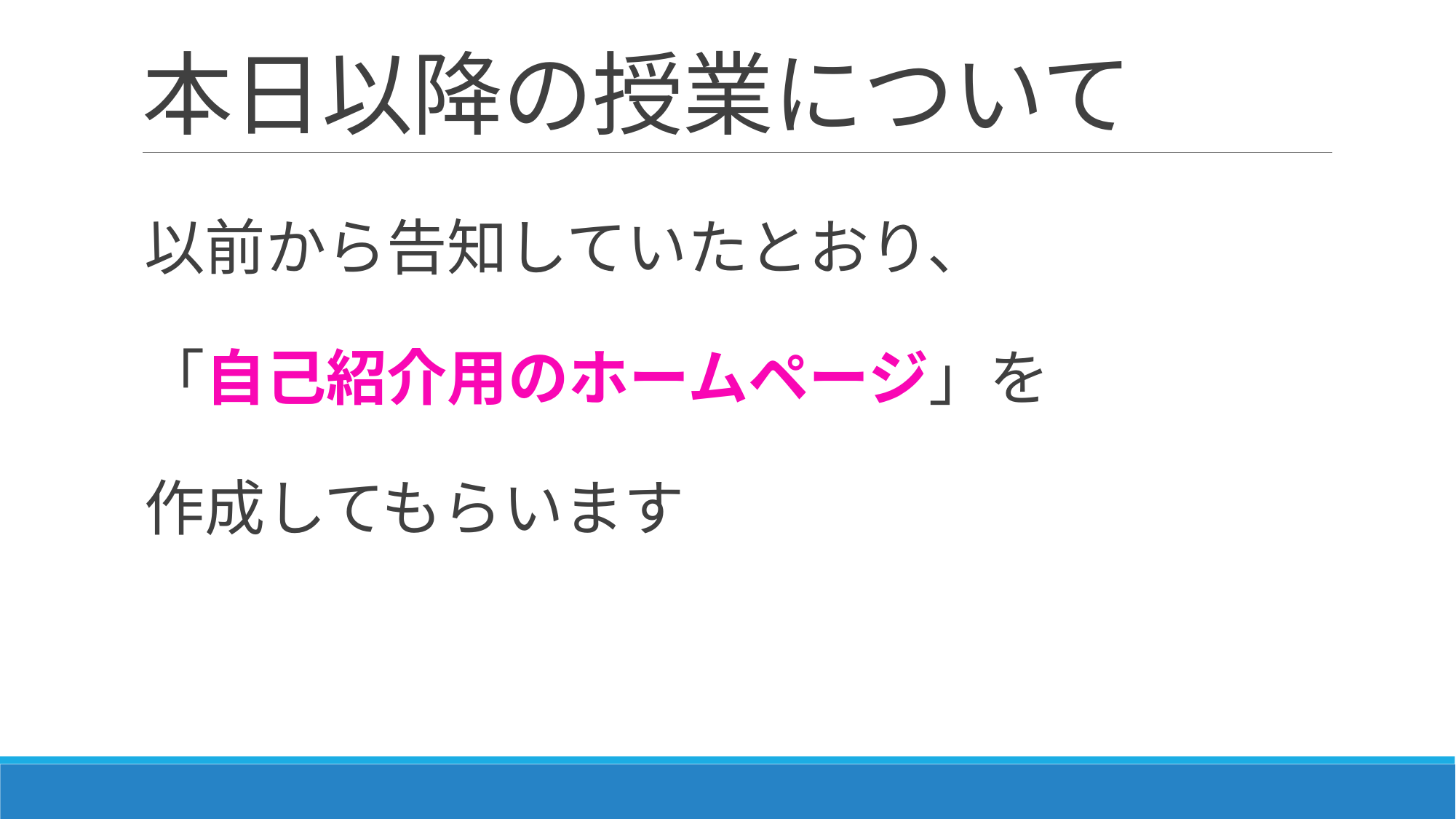

# 本日以降の授業について
以前から告知していたとおり、
「自己紹介用のホームページ」を
作成してもらいます